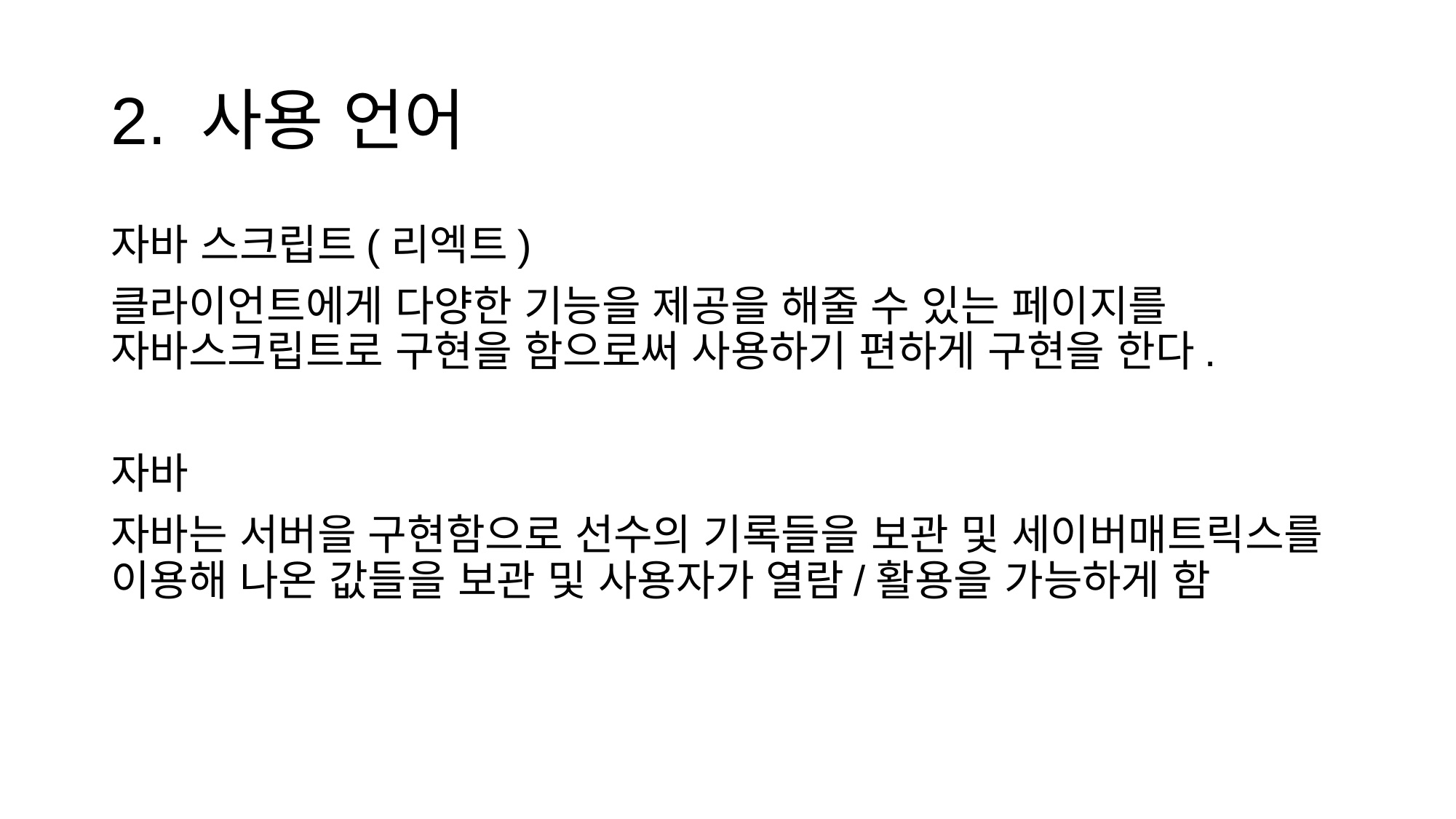

# 2. 사용 언어
자바 스크립트(리엑트)
클라이언트에게 다양한 기능을 제공을 해줄 수 있는 페이지를 자바스크립트로 구현을 함으로써 사용하기 편하게 구현을 한다.

자바
자바는 서버을 구현함으로 선수의 기록들을 보관 및 세이버매트릭스를 이용해 나온 값들을 보관 및 사용자가 열람/활용을 가능하게 함